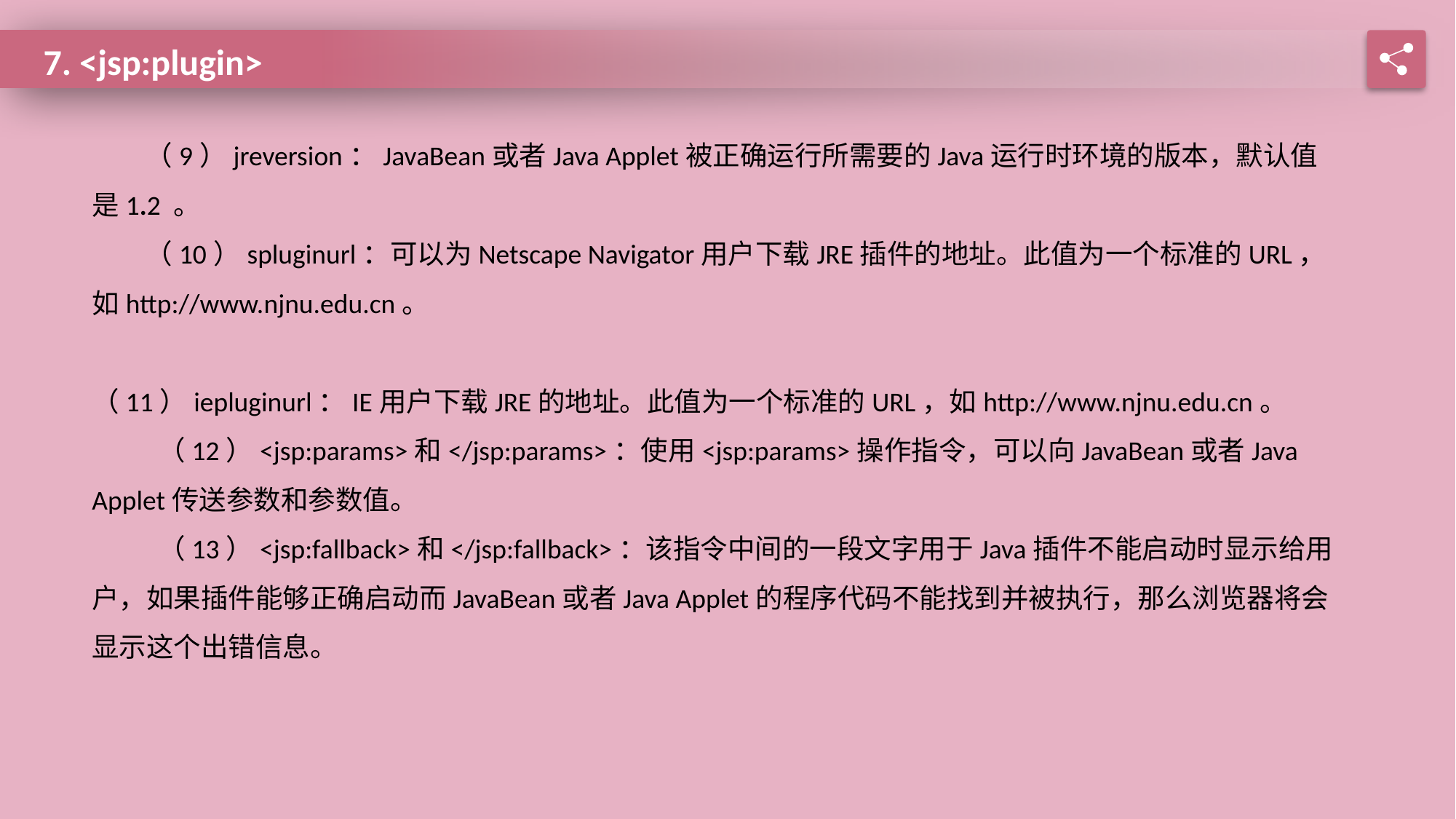

7. <jsp:plugin>
（9）jreversion：JavaBean或者Java Applet被正确运行所需要的Java运行时环境的版本，默认值是1.2 。
（10）spluginurl：可以为Netscape Navigator用户下载JRE插件的地址。此值为一个标准的URL，如http://www.njnu.edu.cn。
 （11）iepluginurl：IE用户下载JRE的地址。此值为一个标准的URL，如http://www.njnu.edu.cn。
 （12）<jsp:params>和</jsp:params>：使用<jsp:params>操作指令，可以向JavaBean或者Java Applet传送参数和参数值。
 （13）<jsp:fallback>和</jsp:fallback>：该指令中间的一段文字用于Java插件不能启动时显示给用户，如果插件能够正确启动而JavaBean或者Java Applet的程序代码不能找到并被执行，那么浏览器将会显示这个出错信息。